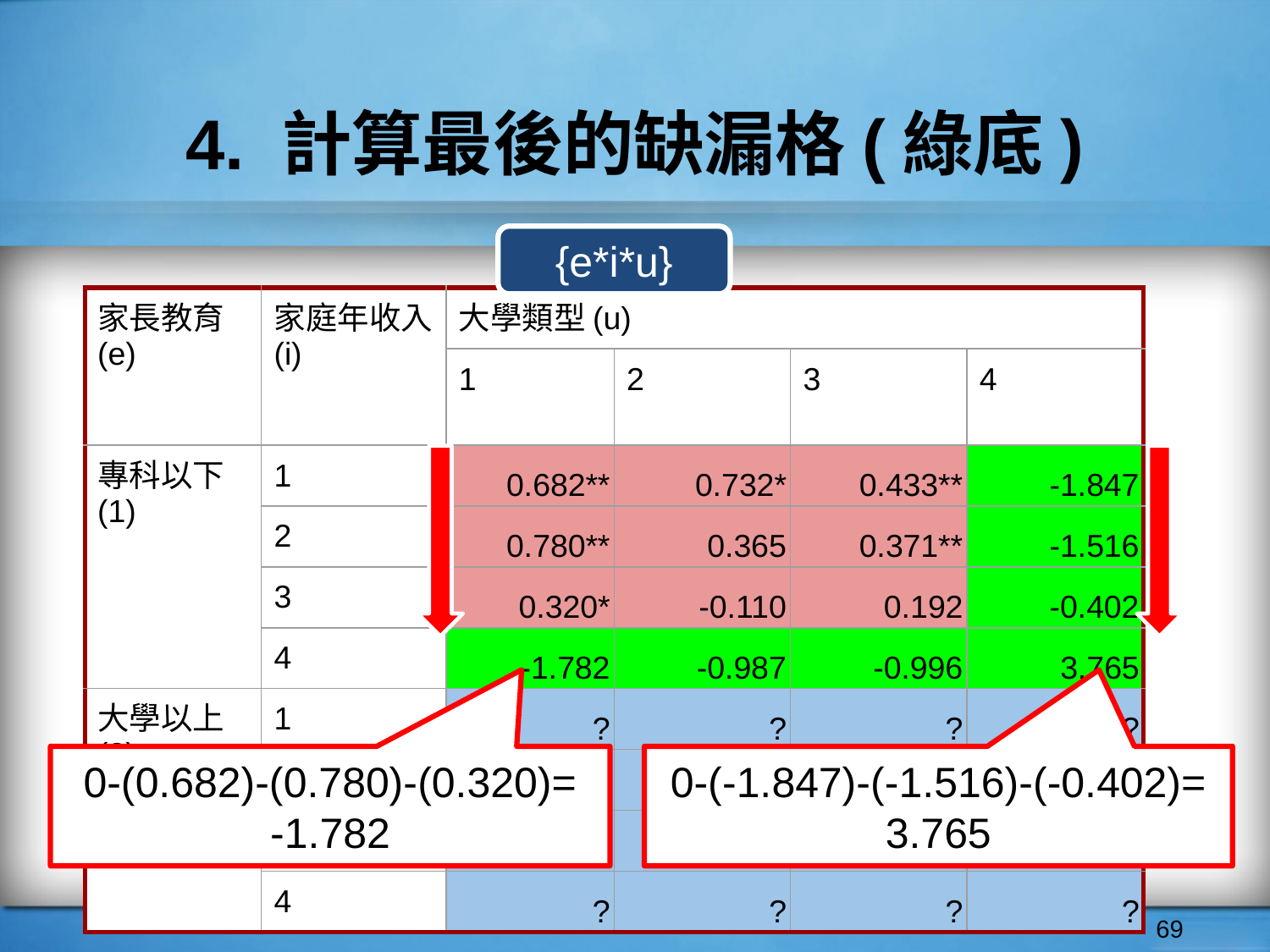

# 4. 計算最後的缺漏格(綠底)
{e*i*u}

| 家長教育 (e) | 家庭年收入 (i) | 大學類型(u) |  |  |  |
| --- | --- | --- | --- | --- | --- |
|  |  | 1 | 2 | 3 | 4 |
| 專科以下 (1) | 1 | 0.682\*\* | 0.732\* | 0.433\*\* | -1.847 |
|  | 2 | 0.780\*\* | 0.365 | 0.371\*\* | -1.516 |
|  | 3 | 0.320\* | -0.110 | 0.192 | -0.402 |
|  | 4 | -1.782 | -0.987 | -0.996 | 3.765 |
| 大學以上 (2) | 1 | ? | ? | ? | ? |
|  | 2 | ? | ? | ? | ? |
|  | 3 | ? | ? | ? | ? |
|  | 4 | ? | ? | ? | ? |

0-(0.682)-(0.780)-(0.320)=
-1.782
0-(-1.847)-(-1.516)-(-0.402)=
3.765
69